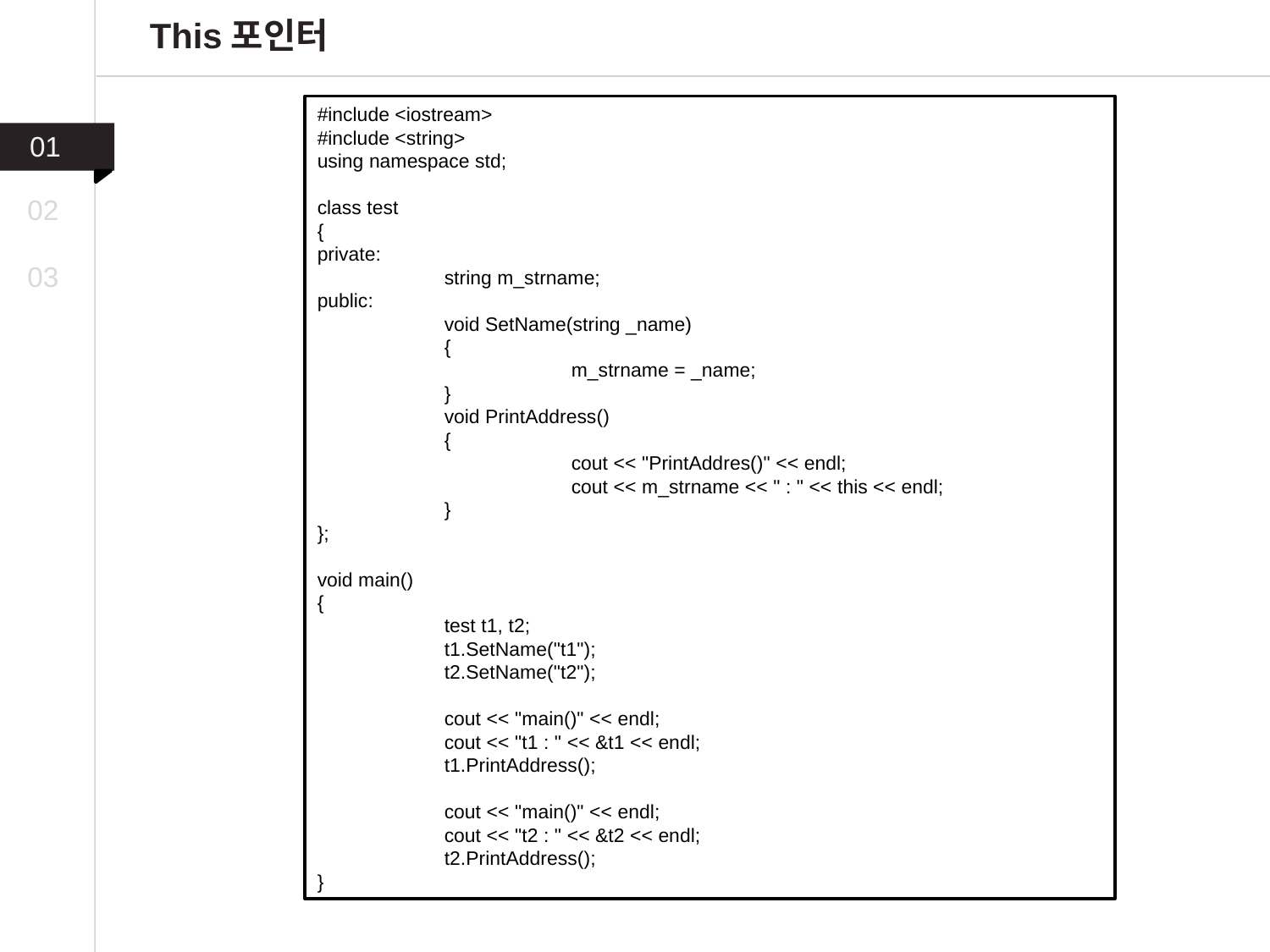

This포인터
#include <iostream>
#include <string>
using namespace std;

class test
{
private:
	string m_strname;
public:
	void SetName(string _name)
	{
		m_strname = _name;
	}
	void PrintAddress()
	{
		cout << "PrintAddres()" << endl;
		cout << m_strname << " : " << this << endl;
	}
};

void main()
{
	test t1, t2;
	t1.SetName("t1");
	t2.SetName("t2");

	cout << "main()" << endl;
	cout << "t1 : " << &t1 << endl;
	t1.PrintAddress();

	cout << "main()" << endl;
	cout << "t2 : " << &t2 << endl;
	t2.PrintAddress();
}
01

02
03